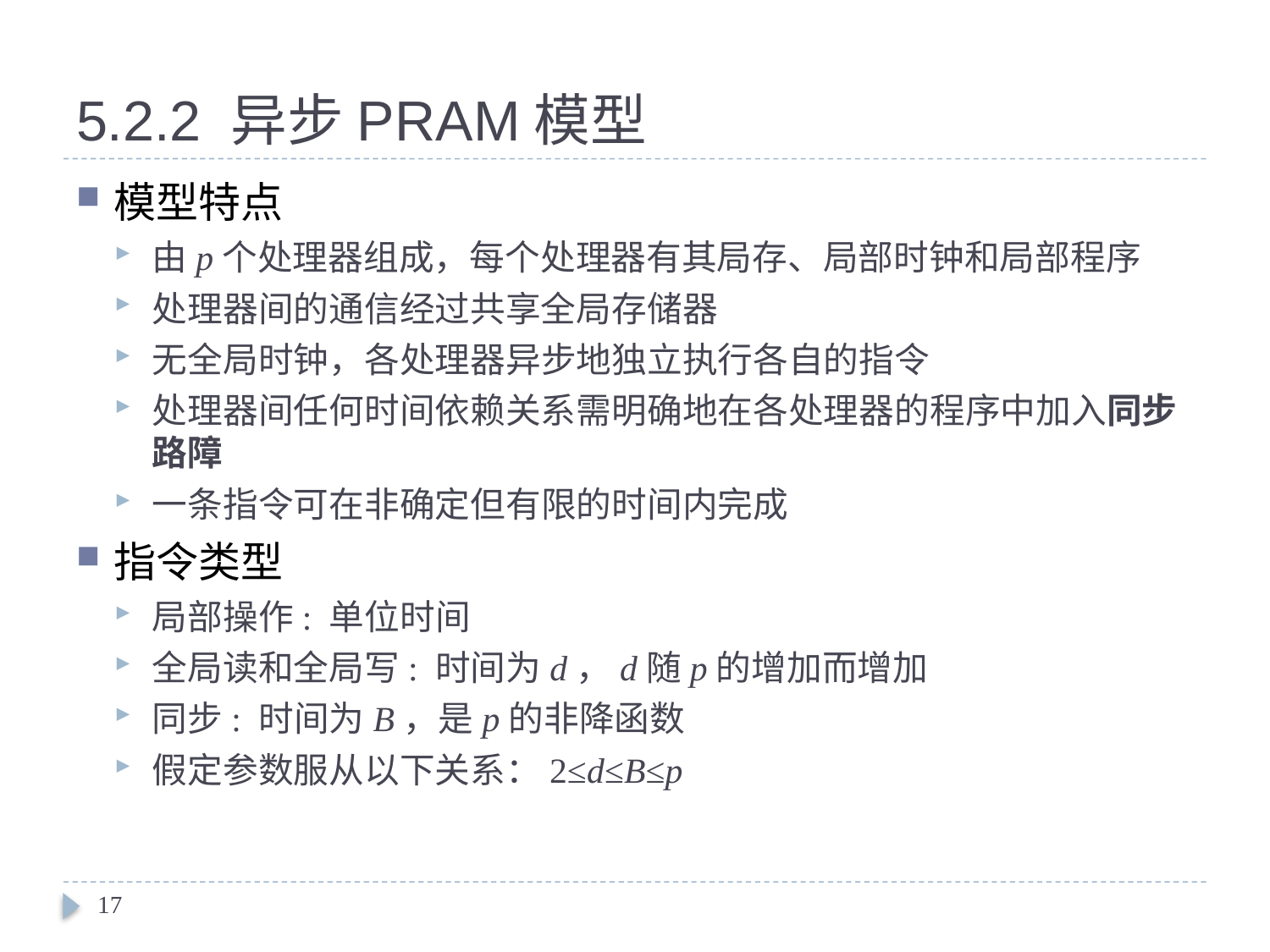

# 5.2.2 异步PRAM模型
模型特点
由p个处理器组成，每个处理器有其局存、局部时钟和局部程序
处理器间的通信经过共享全局存储器
无全局时钟，各处理器异步地独立执行各自的指令
处理器间任何时间依赖关系需明确地在各处理器的程序中加入同步路障
一条指令可在非确定但有限的时间内完成
指令类型
局部操作: 单位时间
全局读和全局写: 时间为d，d随p的增加而增加
同步: 时间为B，是p的非降函数
假定参数服从以下关系：2≤d≤B≤p
17